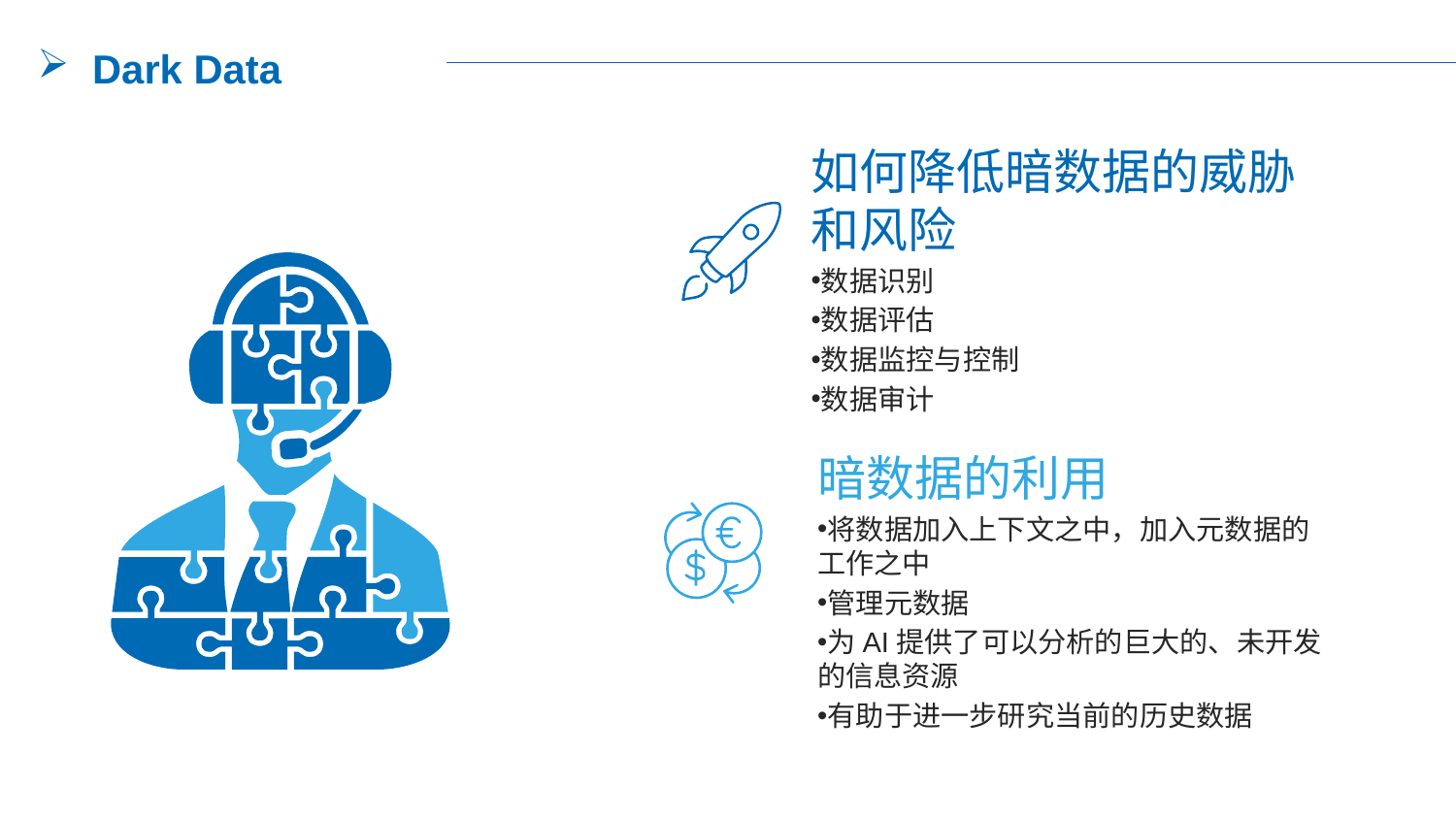

Dark Data
如何降低暗数据的威胁和风险
数据识别
数据评估
数据监控与控制
数据审计

暗数据的利用
将数据加入上下文之中，加入元数据的工作之中
管理元数据
为AI提供了可以分析的巨大的、未开发的信息资源
有助于进一步研究当前的历史数据